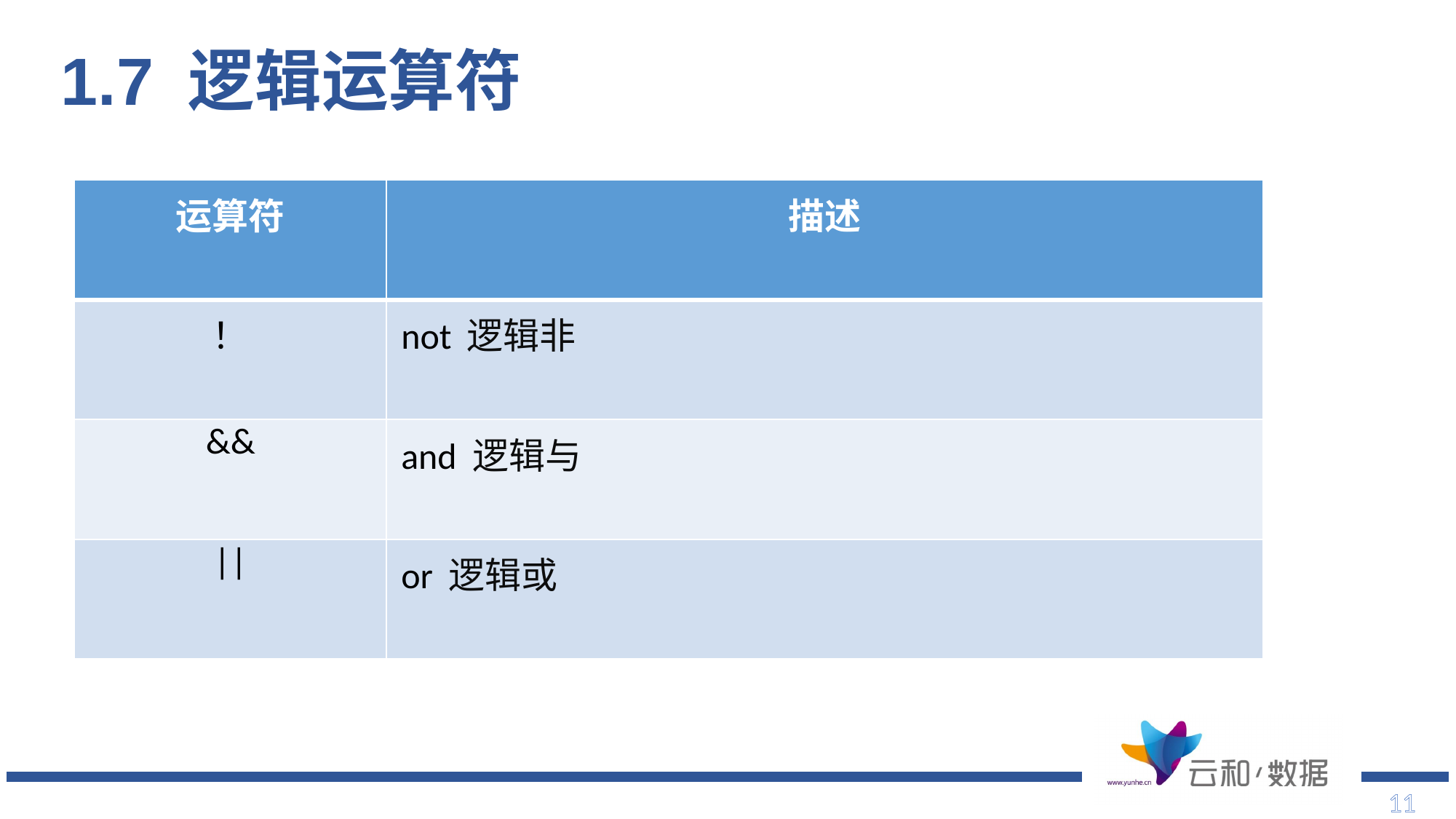

# 1.7 逻辑运算符
| 运算符 | 描述 |
| --- | --- |
| ！ | not 逻辑非 |
| && | and 逻辑与 |
| || | or 逻辑或 |